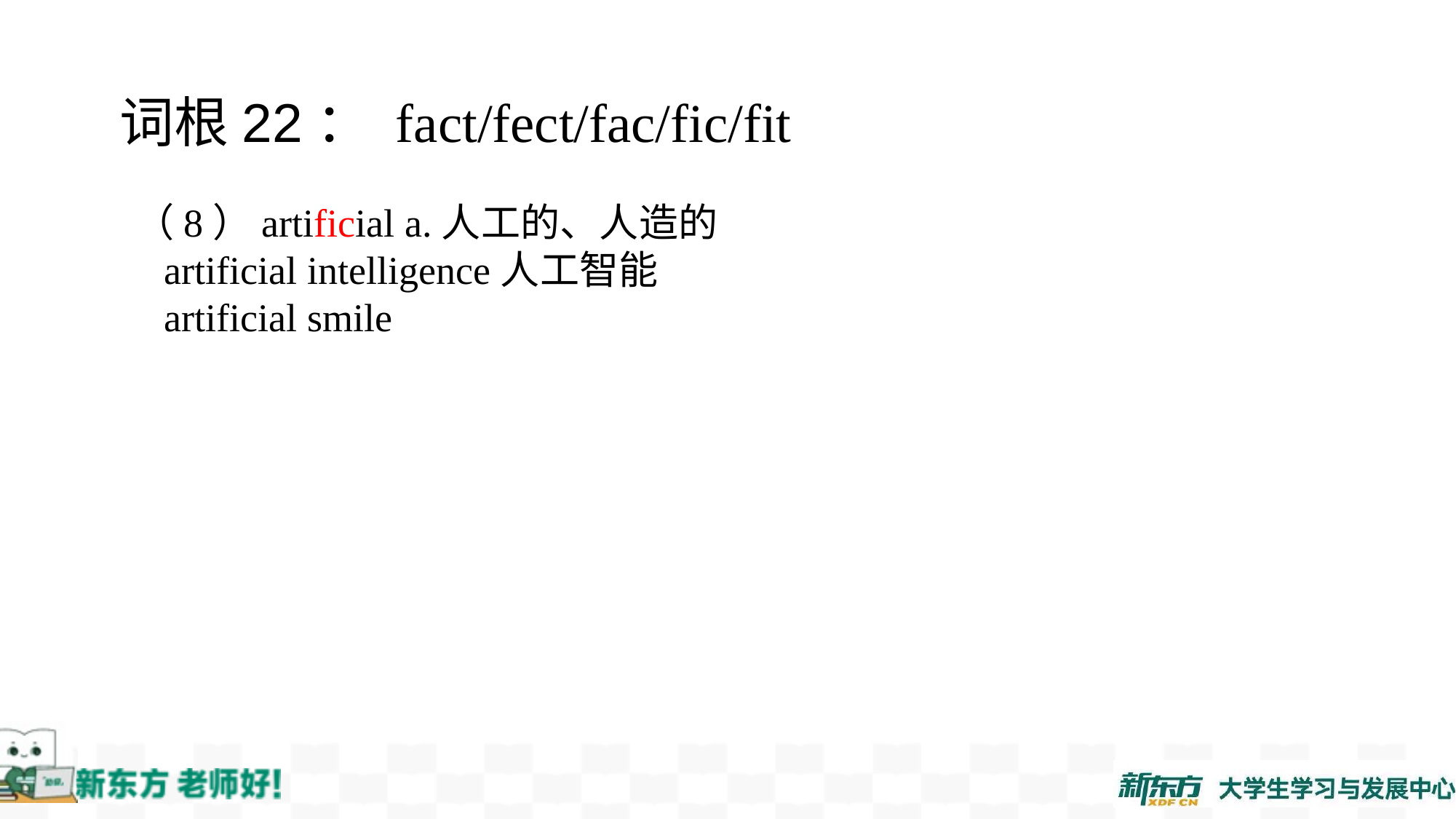

词根22： fact/fect/fac/fic/fit
（8）artificial a.人工的、人造的
   artificial intelligence人工智能
   artificial smile